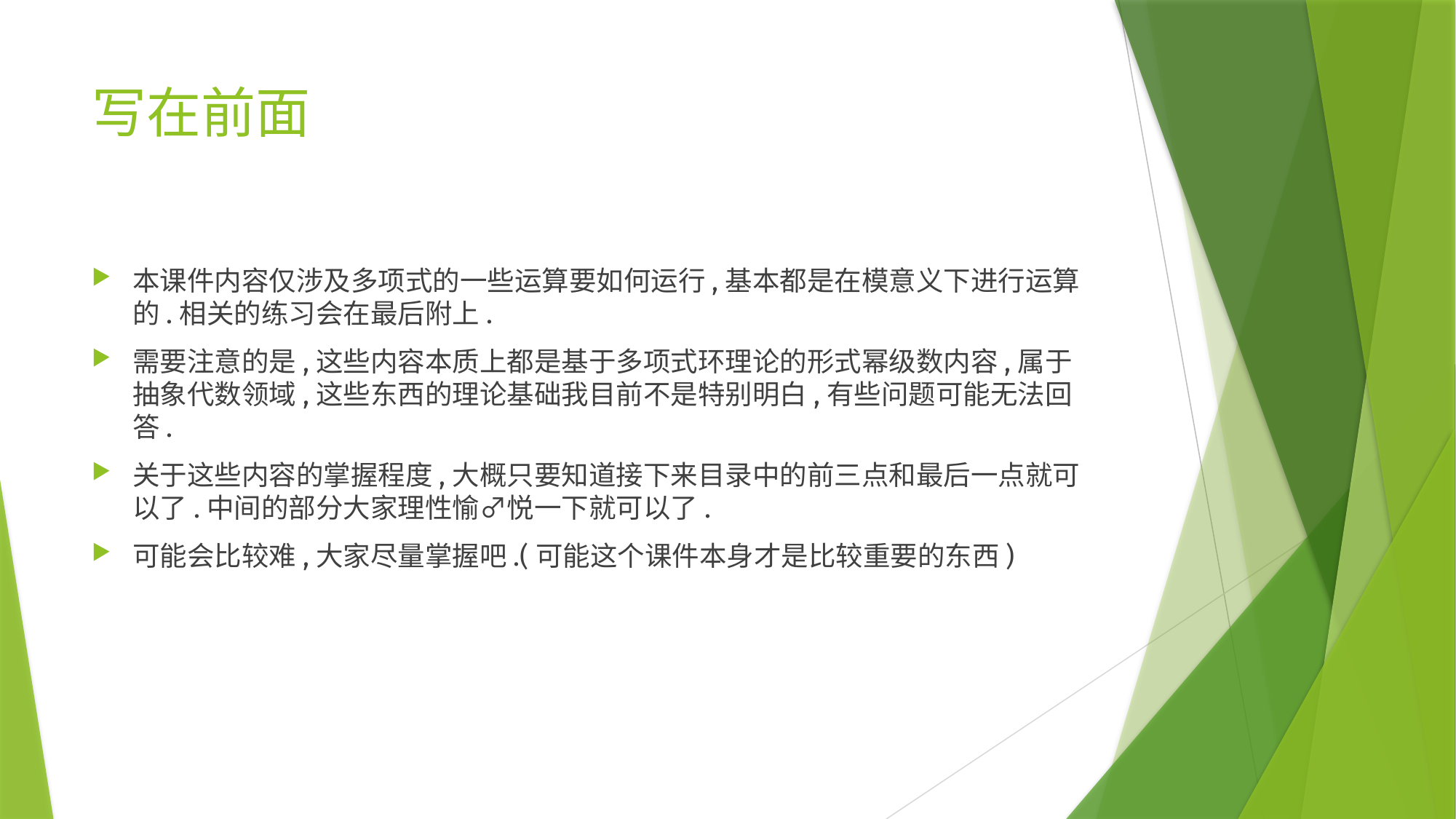

# 写在前面
本课件内容仅涉及多项式的一些运算要如何运行,基本都是在模意义下进行运算的.相关的练习会在最后附上.
需要注意的是,这些内容本质上都是基于多项式环理论的形式幂级数内容,属于抽象代数领域,这些东西的理论基础我目前不是特别明白,有些问题可能无法回答.
关于这些内容的掌握程度,大概只要知道接下来目录中的前三点和最后一点就可以了.中间的部分大家理性愉♂悦一下就可以了.
可能会比较难,大家尽量掌握吧.(可能这个课件本身才是比较重要的东西)